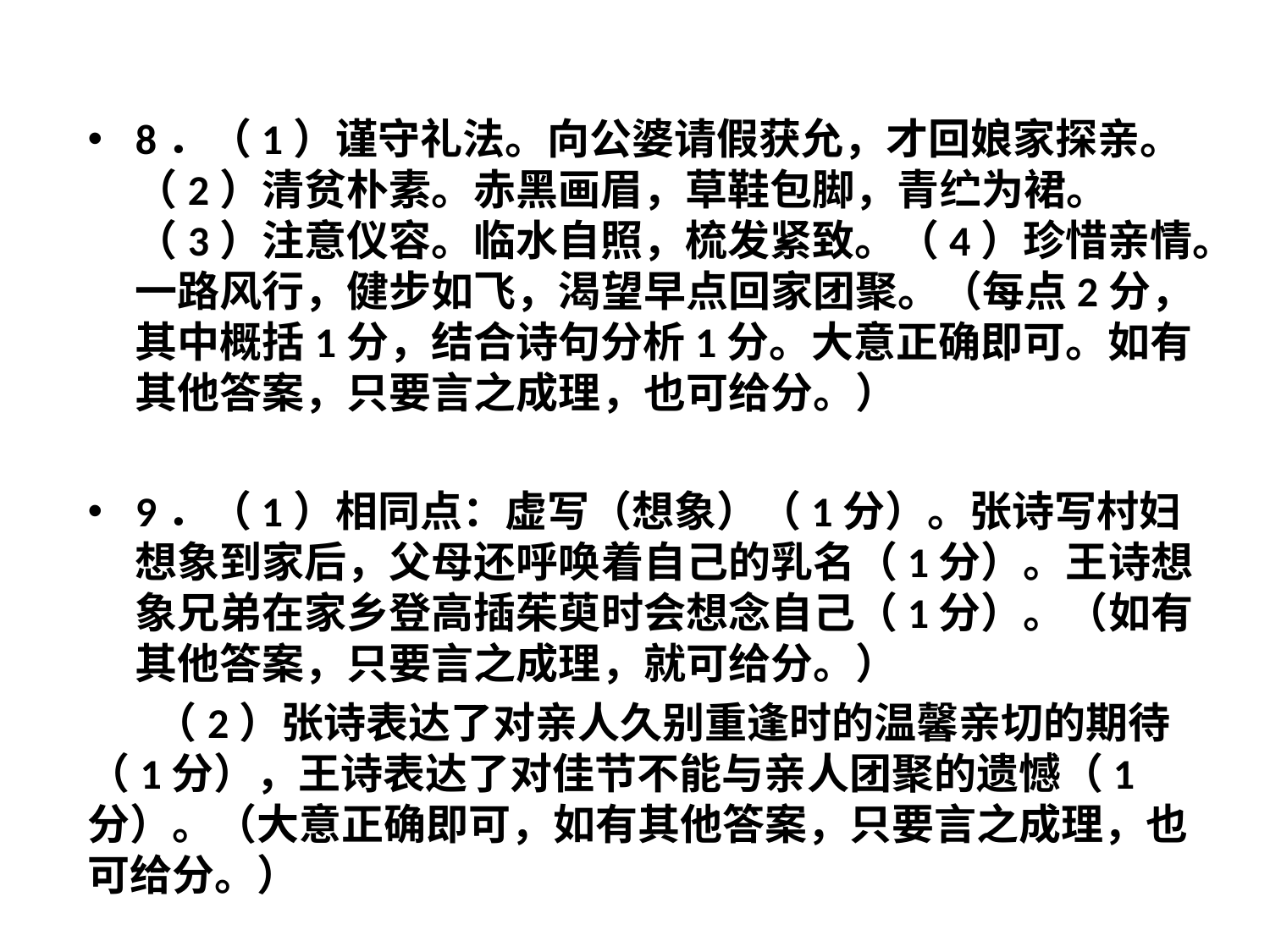

#
8．（1）谨守礼法。向公婆请假获允，才回娘家探亲。（2）清贫朴素。赤黑画眉，草鞋包脚，青纻为裙。（3）注意仪容。临水自照，梳发紧致。（4）珍惜亲情。一路风行，健步如飞，渴望早点回家团聚。（每点2分，其中概括1分，结合诗句分析1分。大意正确即可。如有其他答案，只要言之成理，也可给分。）

9．（1）相同点：虚写（想象）（1分）。张诗写村妇想象到家后，父母还呼唤着自己的乳名（1分）。王诗想象兄弟在家乡登高插茱萸时会想念自己（1分）。（如有其他答案，只要言之成理，就可给分。）
      （2）张诗表达了对亲人久别重逢时的温馨亲切的期待（1分），王诗表达了对佳节不能与亲人团聚的遗憾（1分）。（大意正确即可，如有其他答案，只要言之成理，也可给分。）